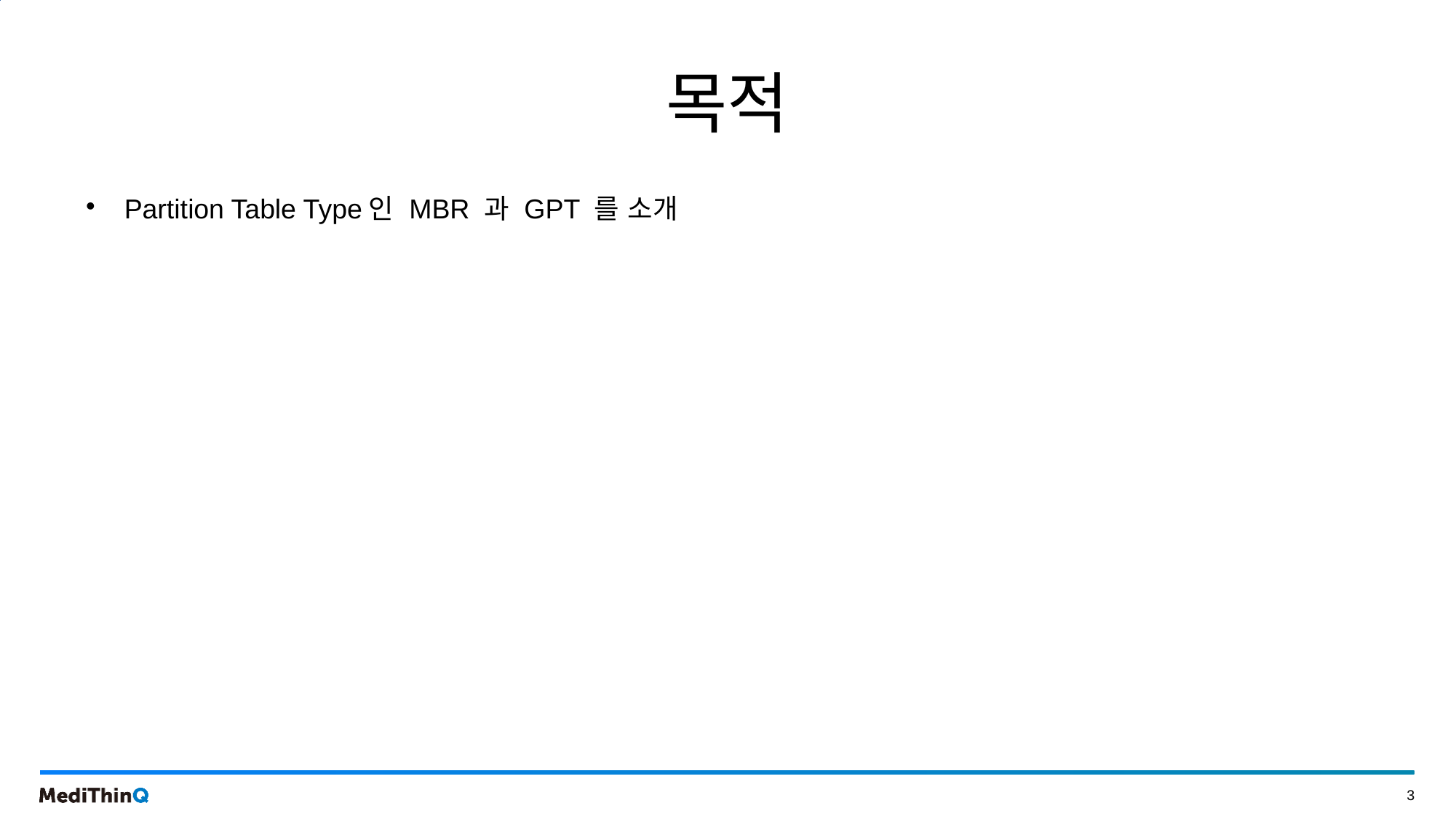

목적
Partition Table Type인 MBR 과 GPT 를 소개